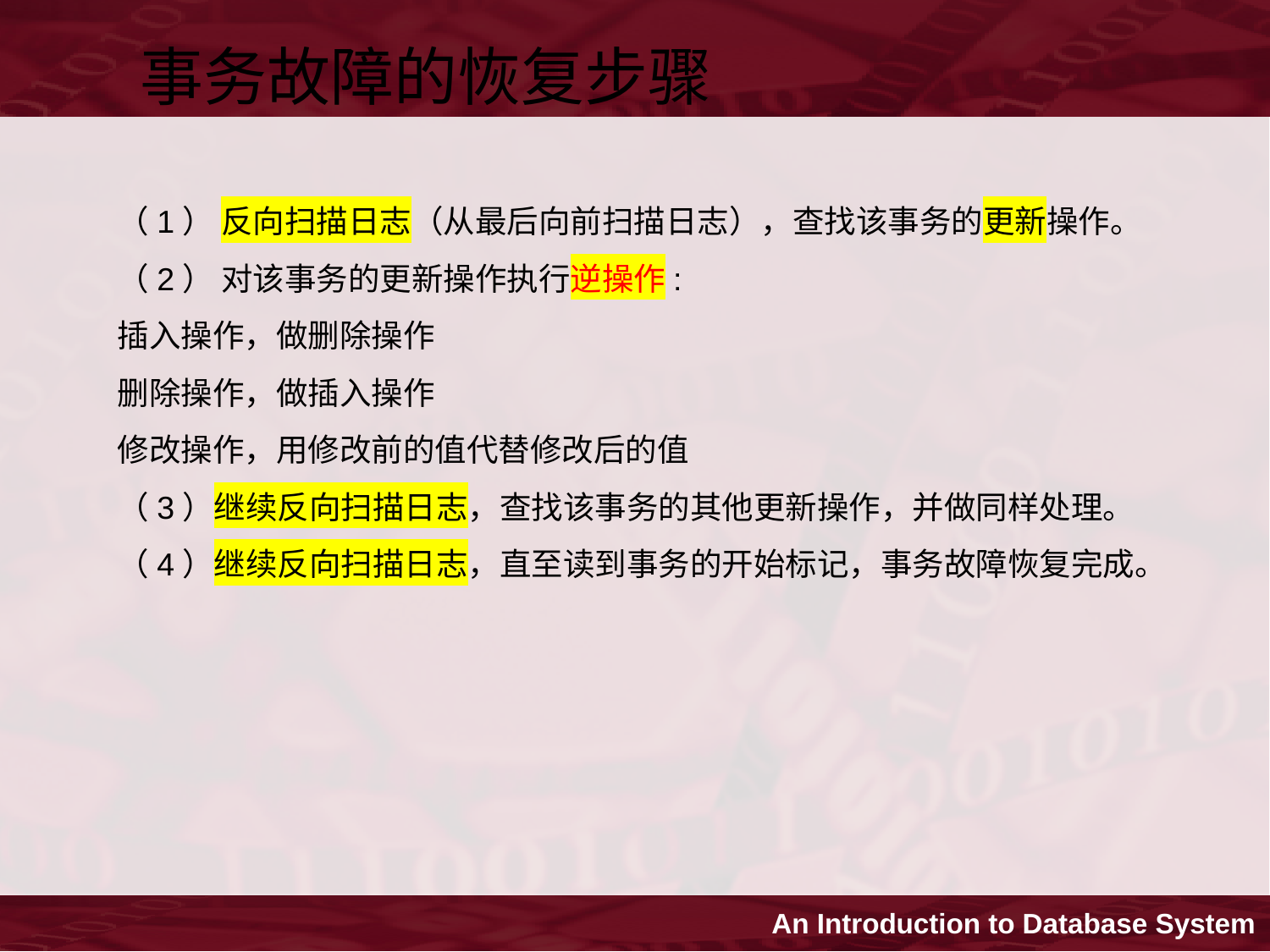

事务故障的恢复步骤
（1） 反向扫描日志（从最后向前扫描日志），查找该事务的更新操作。
（2） 对该事务的更新操作执行逆操作:
插入操作，做删除操作
删除操作，做插入操作
修改操作，用修改前的值代替修改后的值
（3）继续反向扫描日志，查找该事务的其他更新操作，并做同样处理。
（4）继续反向扫描日志，直至读到事务的开始标记，事务故障恢复完成。